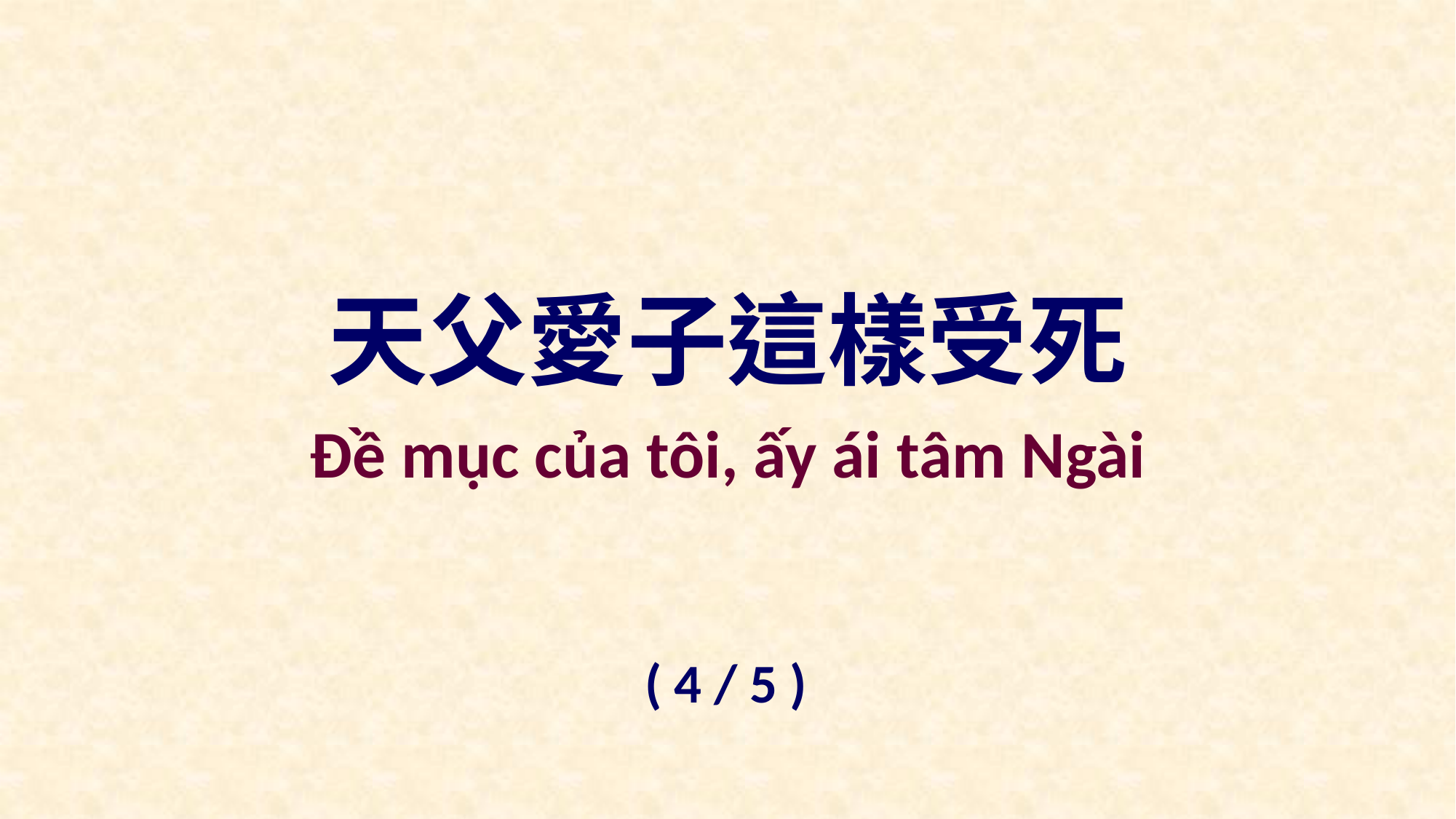

天父愛子這樣受死
Đề mục của tôi, ấy ái tâm Ngài
( 4 / 5 )